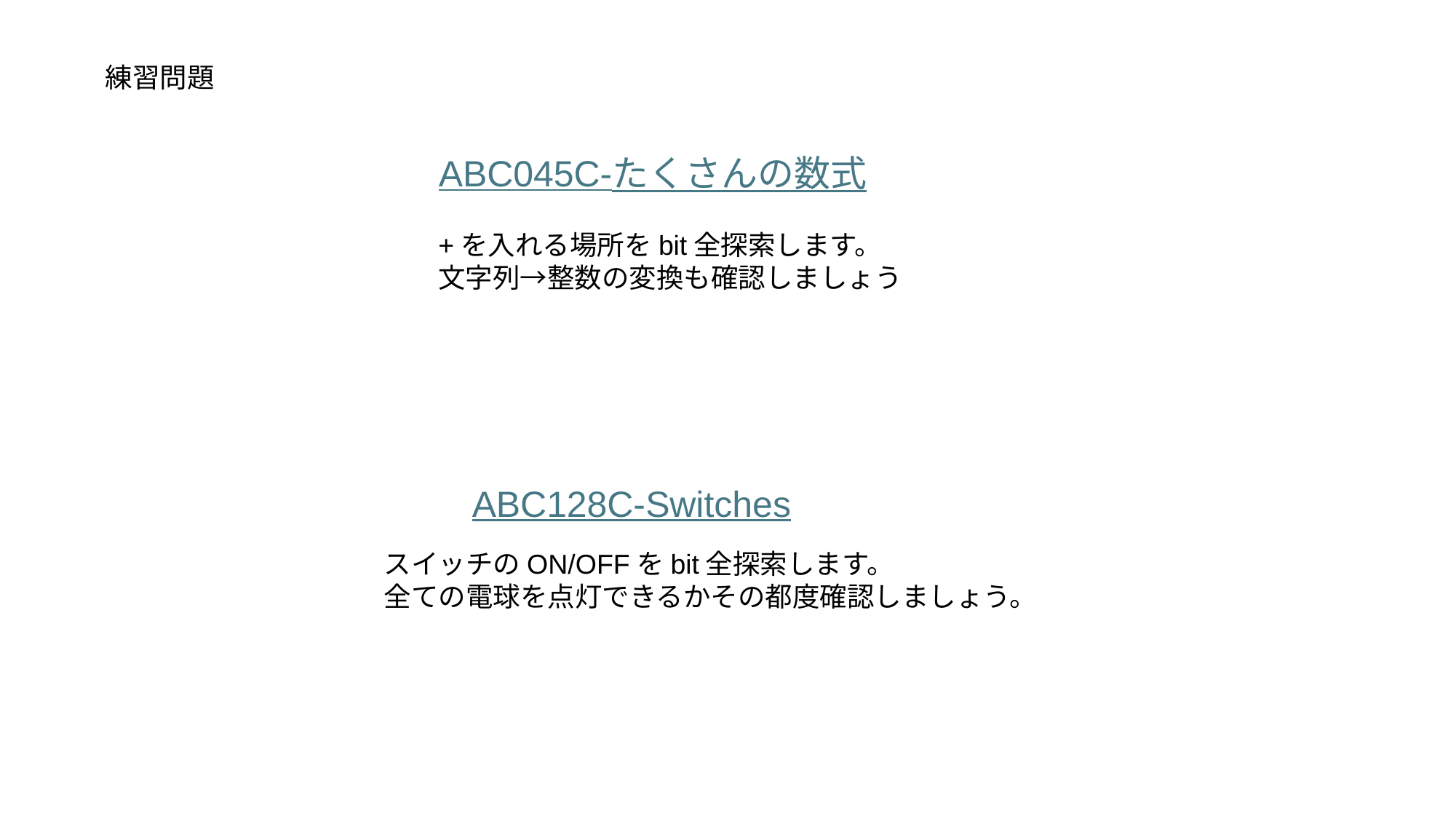

練習問題
ABC045C-たくさんの数式
+を入れる場所をbit全探索します。
文字列→整数の変換も確認しましょう
ABC128C-Switches
スイッチのON/OFFをbit全探索します。
全ての電球を点灯できるかその都度確認しましょう。